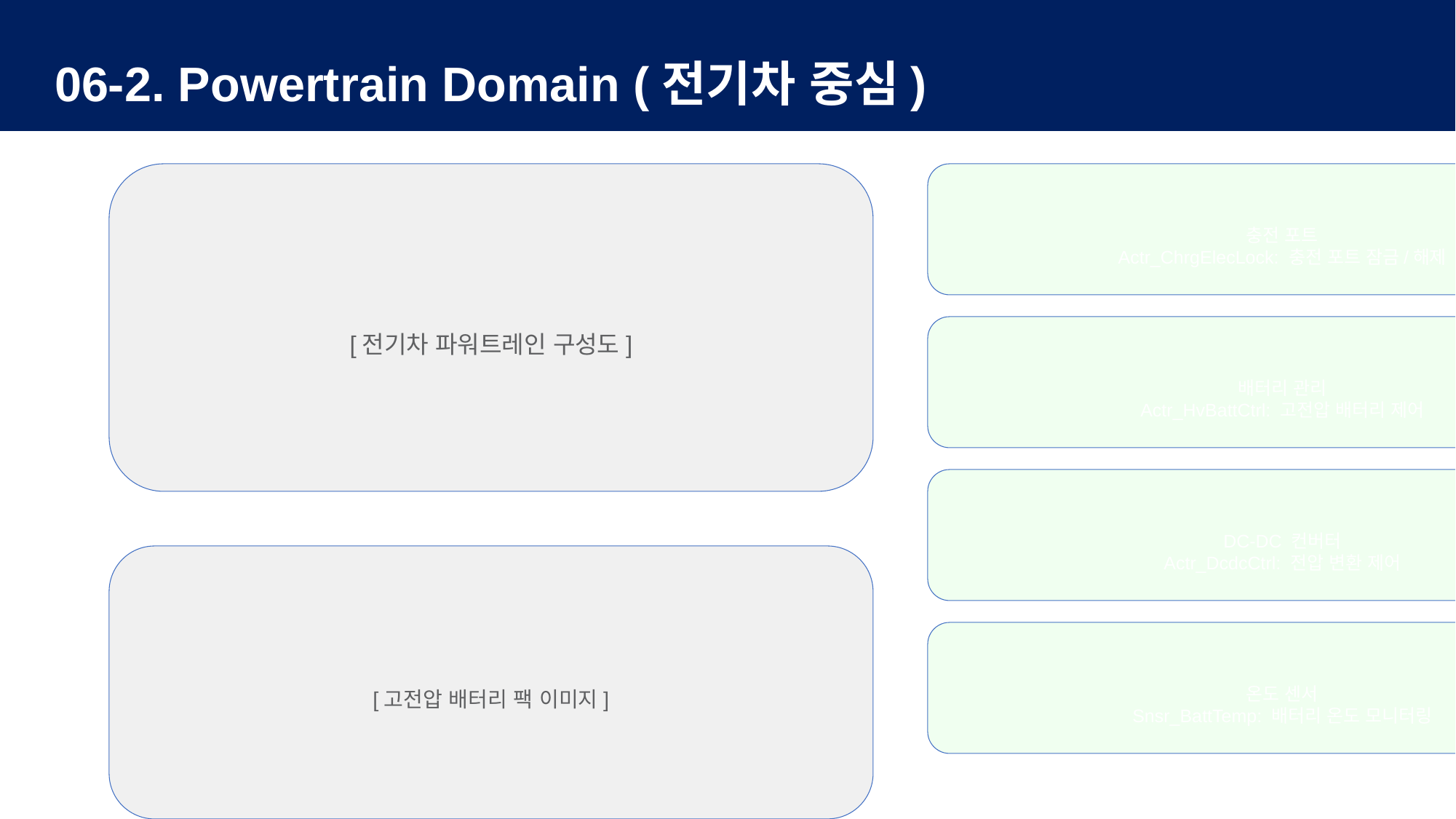

06-2. Powertrain Domain (전기차 중심)
#

[전기차 파워트레인 구성도]

충전 포트
Actr_ChrgElecLock: 충전 포트 잠금/해제

배터리 관리
Actr_HvBattCtrl: 고전압 배터리 제어

DC-DC 컨버터
Actr_DcdcCtrl: 전압 변환 제어

[고전압 배터리 팩 이미지]

온도 센서
Snsr_BattTemp: 배터리 온도 모니터링